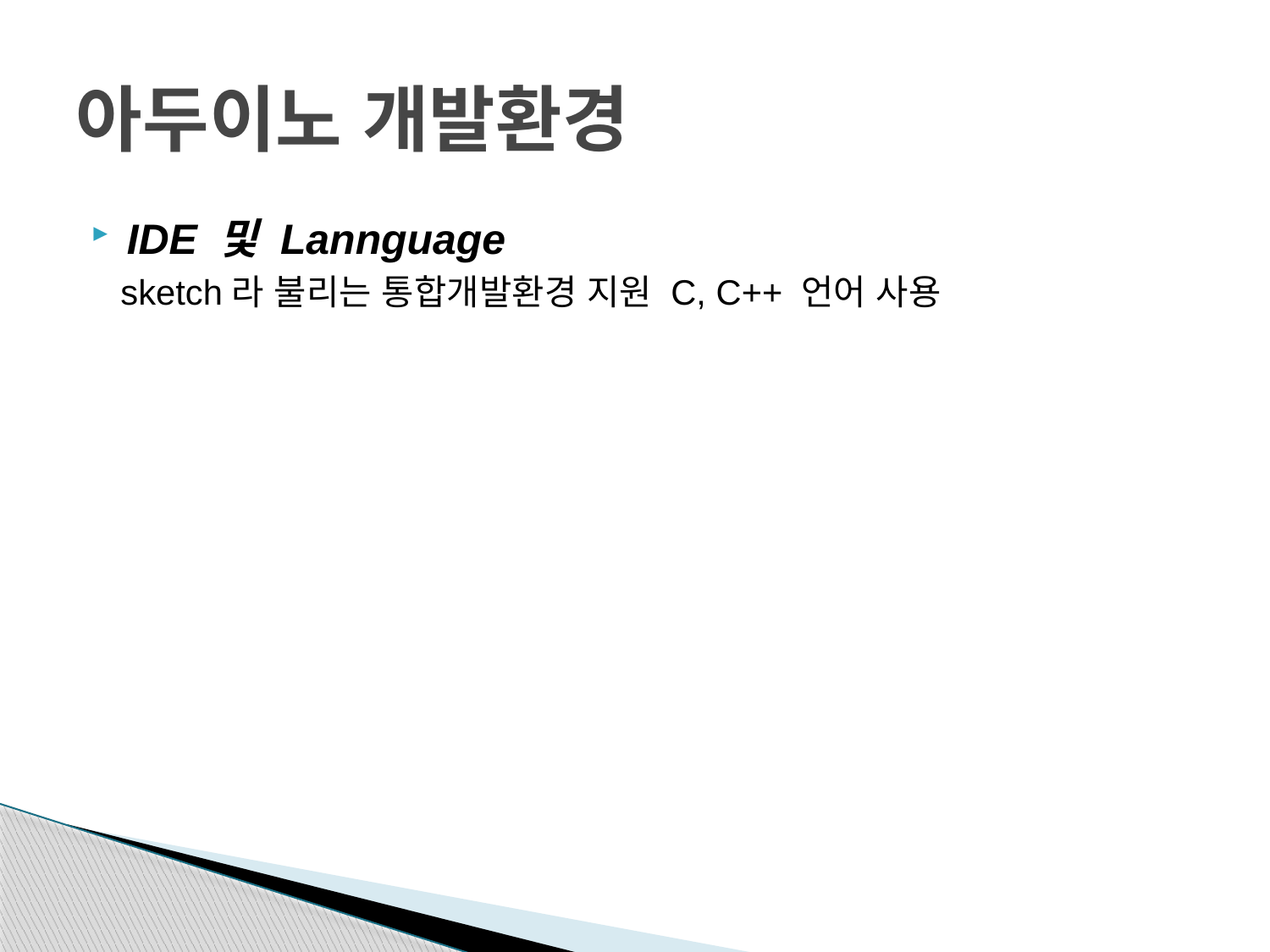

# 아두이노 개발환경
IDE 및 Lannguage
   sketch라 불리는 통합개발환경 지원 C, C++ 언어 사용